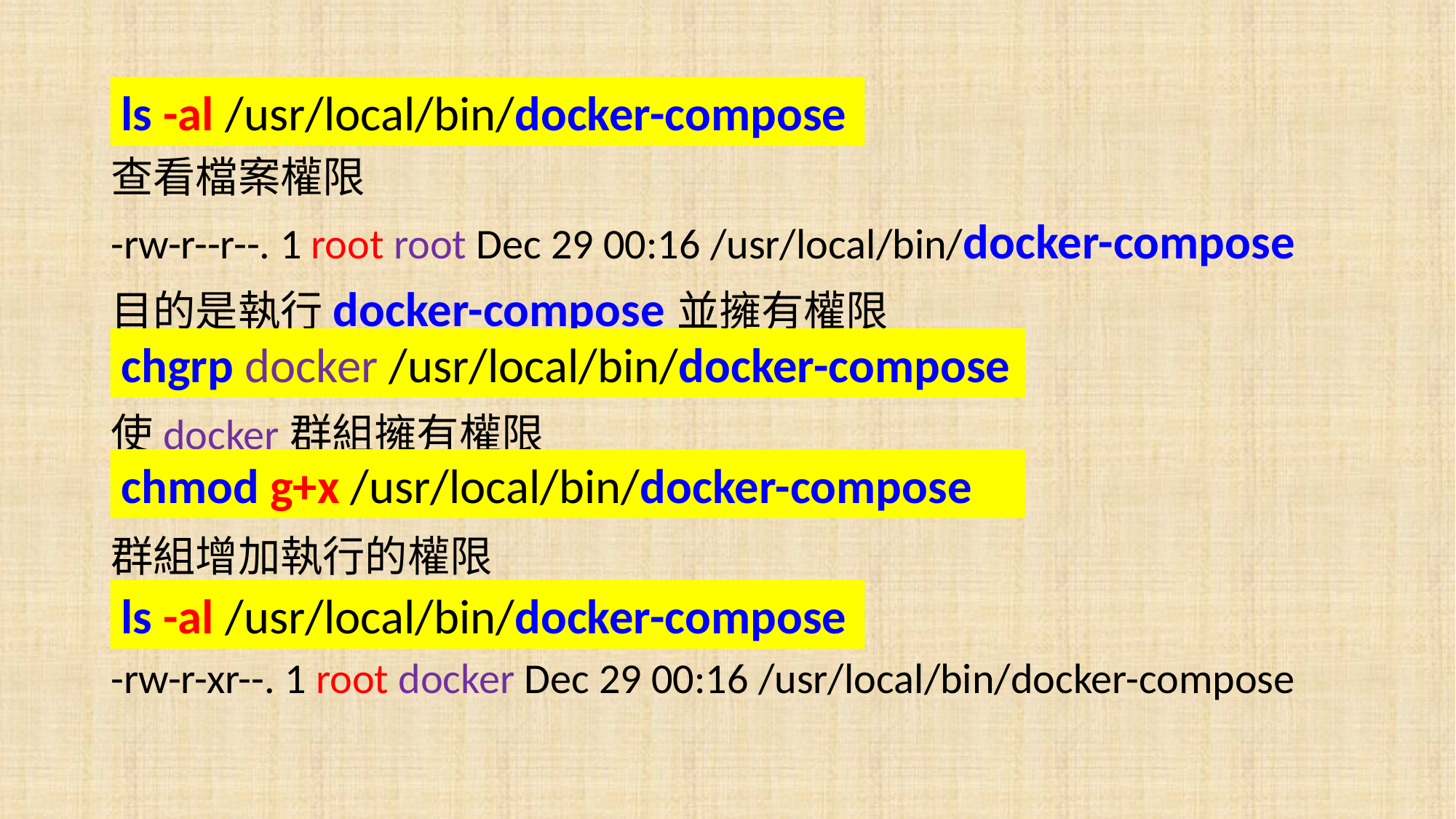

查看檔案權限
-rw-r--r--. 1 root root Dec 29 00:16 /usr/local/bin/docker-compose
目的是執行docker-compose並擁有權限

使docker群組擁有權限

群組增加執行的權限

-rw-r-xr--. 1 root docker Dec 29 00:16 /usr/local/bin/docker-compose
ls -al /usr/local/bin/docker-compose
chgrp docker /usr/local/bin/docker-compose
chmod g+x /usr/local/bin/docker-compose
ls -al /usr/local/bin/docker-compose